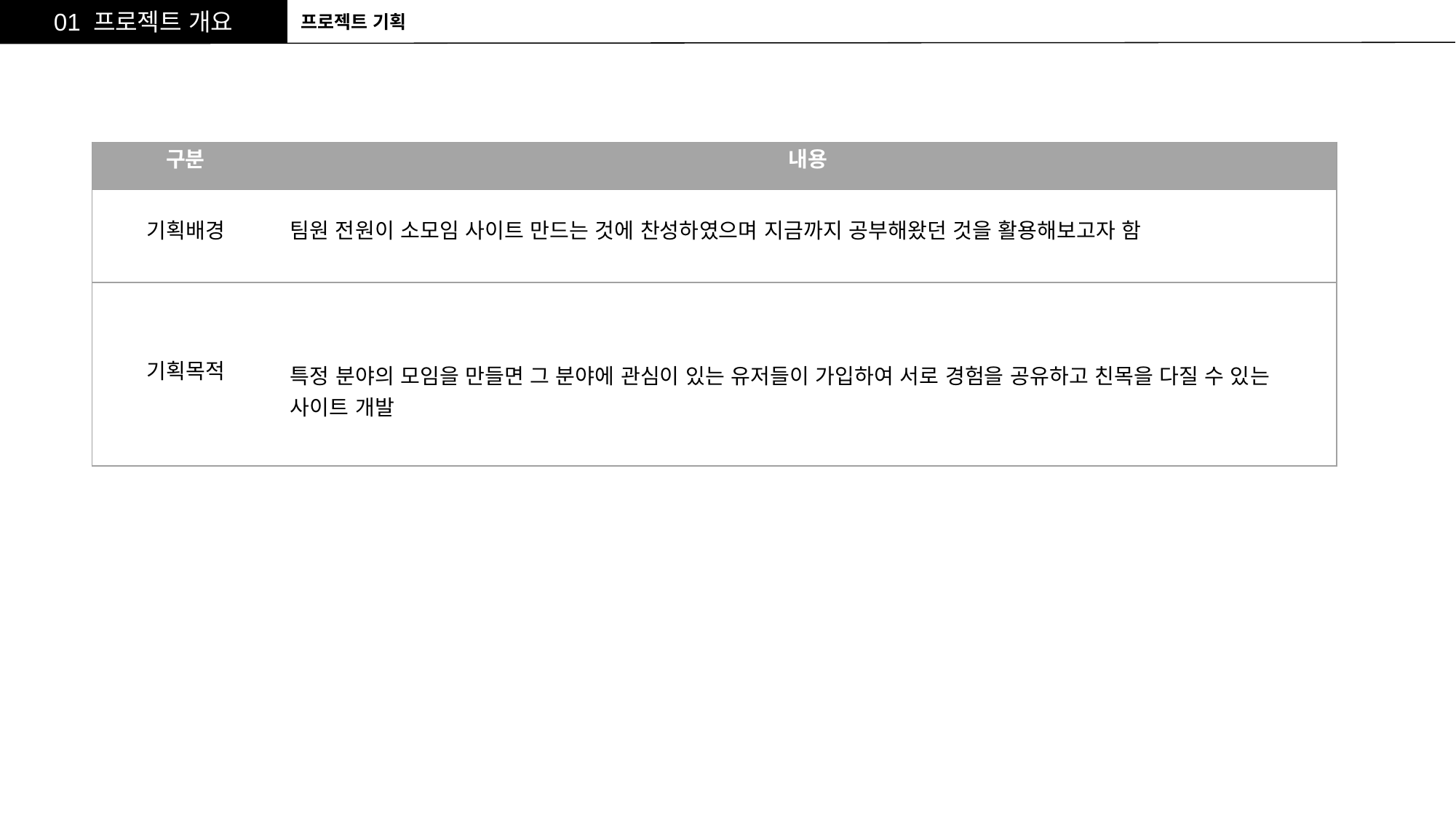

01 프로젝트 개요
프로젝트 기획
| 구분 | 내용 |
| --- | --- |
| 기획배경 | 팀원 전원이 소모임 사이트 만드는 것에 찬성하였으며 지금까지 공부해왔던 것을 활용해보고자 함 |
| 기획목적 | 특정 분야의 모임을 만들면 그 분야에 관심이 있는 유저들이 가입하여 서로 경험을 공유하고 친목을 다질 수 있는 사이트 개발 |